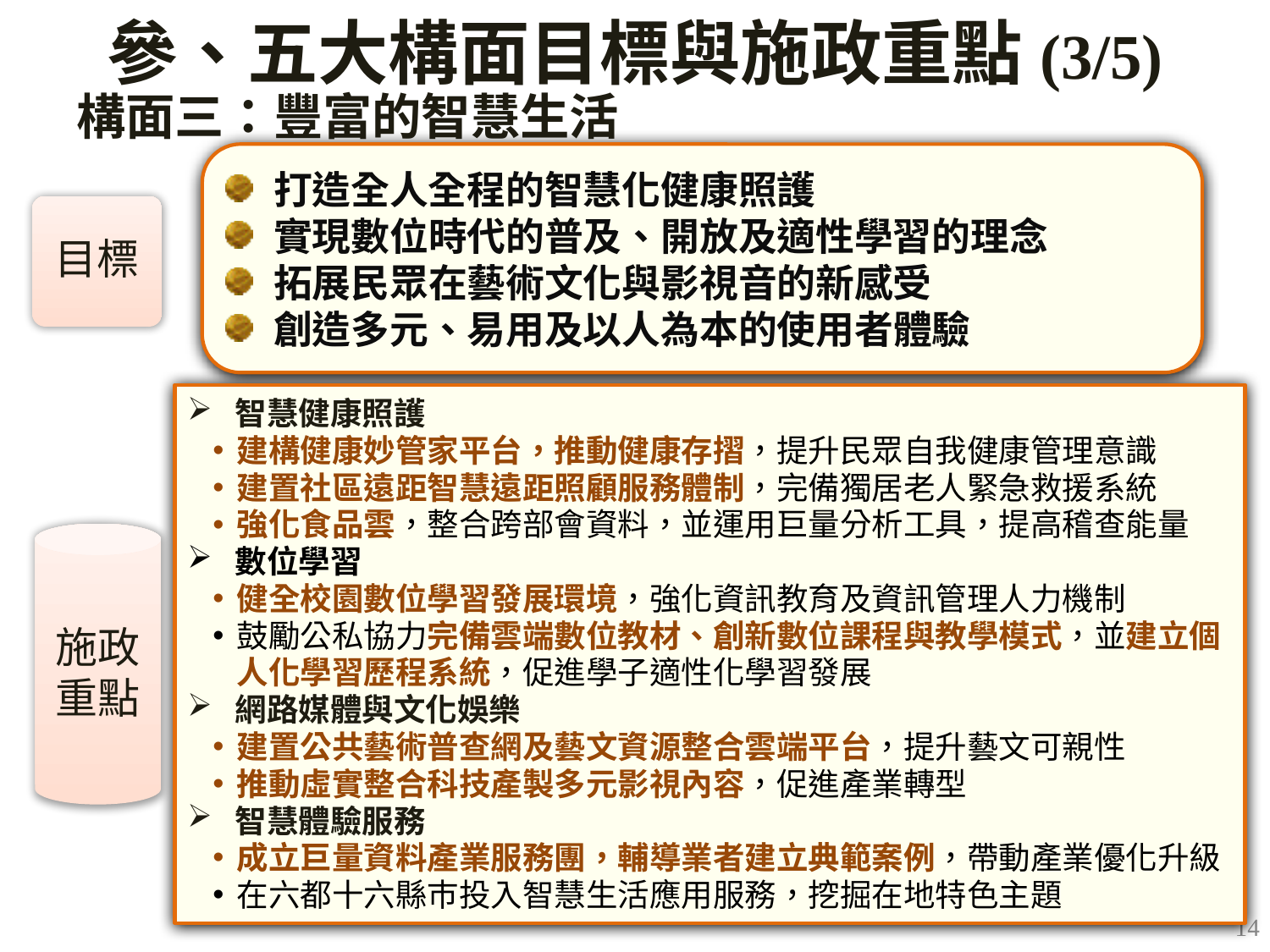

參、五大構面目標與施政重點(3/5)
構面三：豐富的智慧生活
打造全人全程的智慧化健康照護
實現數位時代的普及、開放及適性學習的理念
拓展民眾在藝術文化與影視音的新感受
創造多元、易用及以人為本的使用者體驗
目標
智慧健康照護
建構健康妙管家平台，推動健康存摺，提升民眾自我健康管理意識
建置社區遠距智慧遠距照顧服務體制，完備獨居老人緊急救援系統
強化食品雲，整合跨部會資料，並運用巨量分析工具，提高稽查能量
數位學習
健全校園數位學習發展環境，強化資訊教育及資訊管理人力機制
鼓勵公私協力完備雲端數位教材、創新數位課程與教學模式，並建立個人化學習歷程系統，促進學子適性化學習發展
網路媒體與文化娛樂
建置公共藝術普查網及藝文資源整合雲端平台，提升藝文可親性
推動虛實整合科技產製多元影視內容，促進產業轉型
智慧體驗服務
成立巨量資料產業服務團，輔導業者建立典範案例，帶動產業優化升級
在六都十六縣巿投入智慧生活應用服務，挖掘在地特色主題
施政重點
14